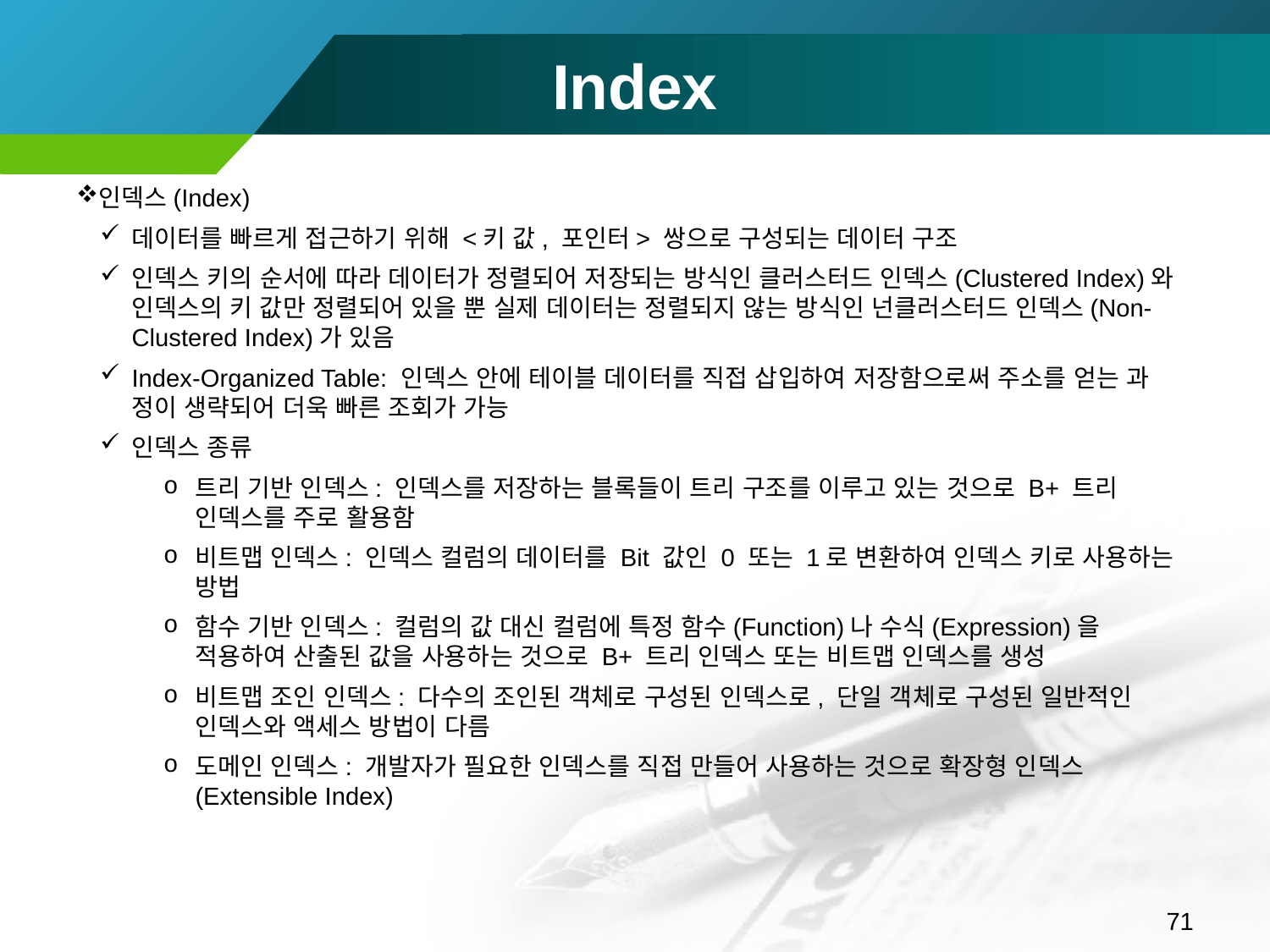

# Index
인덱스(Index)
데이터를 빠르게 접근하기 위해 <키 값, 포인터> 쌍으로 구성되는 데이터 구조
인덱스 키의 순서에 따라 데이터가 정렬되어 저장되는 방식인 클러스터드 인덱스(Clustered Index)와 인덱스의 키 값만 정렬되어 있을 뿐 실제 데이터는 정렬되지 않는 방식인 넌클러스터드 인덱스(Non-Clustered Index)가 있음
Index-Organized Table: 인덱스 안에 테이블 데이터를 직접 삽입하여 저장함으로써 주소를 얻는 과 정이 생략되어 더욱 빠른 조회가 가능
인덱스 종류
트리 기반 인덱스: 인덱스를 저장하는 블록들이 트리 구조를 이루고 있는 것으로 B+ 트리 인덱스를 주로 활용함
비트맵 인덱스: 인덱스 컬럼의 데이터를 Bit 값인 0 또는 1로 변환하여 인덱스 키로 사용하는 방법
함수 기반 인덱스: 컬럼의 값 대신 컬럼에 특정 함수(Function)나 수식(Expression)을 적용하여 산출된 값을 사용하는 것으로 B+ 트리 인덱스 또는 비트맵 인덱스를 생성
비트맵 조인 인덱스: 다수의 조인된 객체로 구성된 인덱스로, 단일 객체로 구성된 일반적인 인덱스와 액세스 방법이 다름
도메인 인덱스: 개발자가 필요한 인덱스를 직접 만들어 사용하는 것으로 확장형 인덱스(Extensible Index)
71